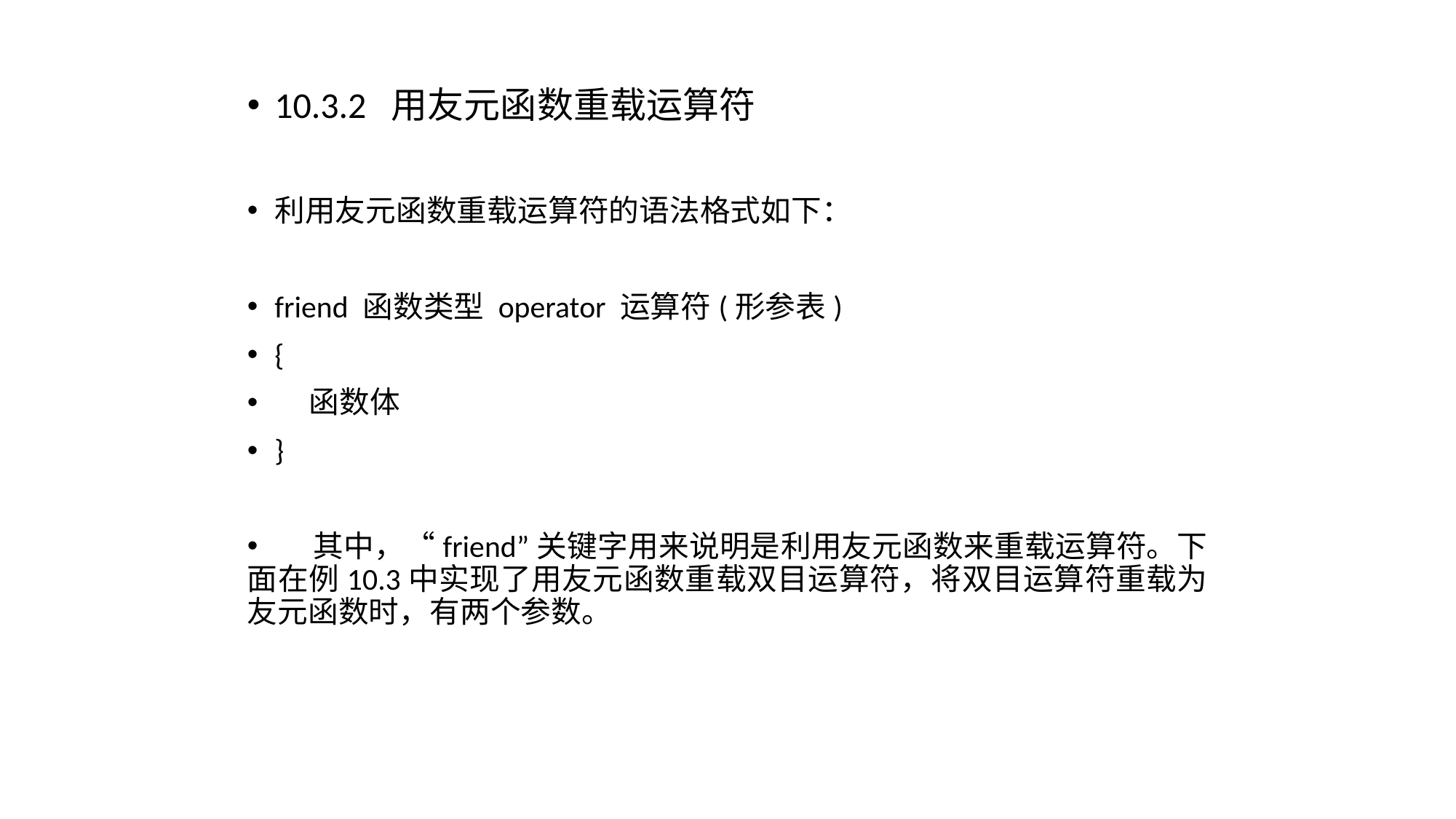

10.3.2  用友元函数重载运算符

利用友元函数重载运算符的语法格式如下：

friend 函数类型 operator 运算符(形参表)
{
    函数体
}

       其中，“friend”关键字用来说明是利用友元函数来重载运算符。下面在例10.3中实现了用友元函数重载双目运算符，将双目运算符重载为友元函数时，有两个参数。